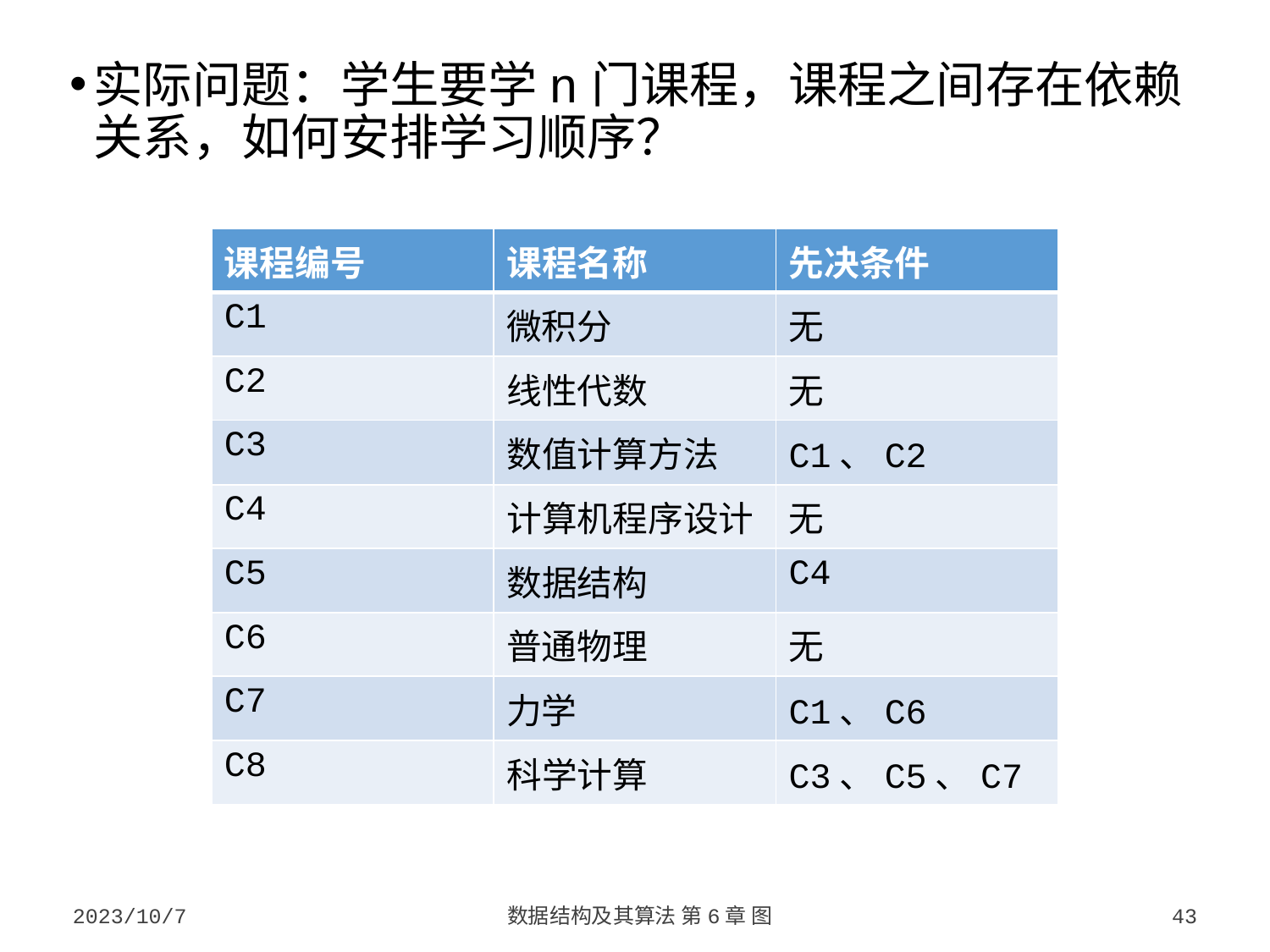

实际问题：学生要学n门课程，课程之间存在依赖关系，如何安排学习顺序？
| 课程编号 | 课程名称 | 先决条件 |
| --- | --- | --- |
| C1 | 微积分 | 无 |
| C2 | 线性代数 | 无 |
| C3 | 数值计算方法 | C1、C2 |
| C4 | 计算机程序设计 | 无 |
| C5 | 数据结构 | C4 |
| C6 | 普通物理 | 无 |
| C7 | 力学 | C1、C6 |
| C8 | 科学计算 | C3、C5、C7 |
2023/10/7
数据结构及其算法 第6章 图
43